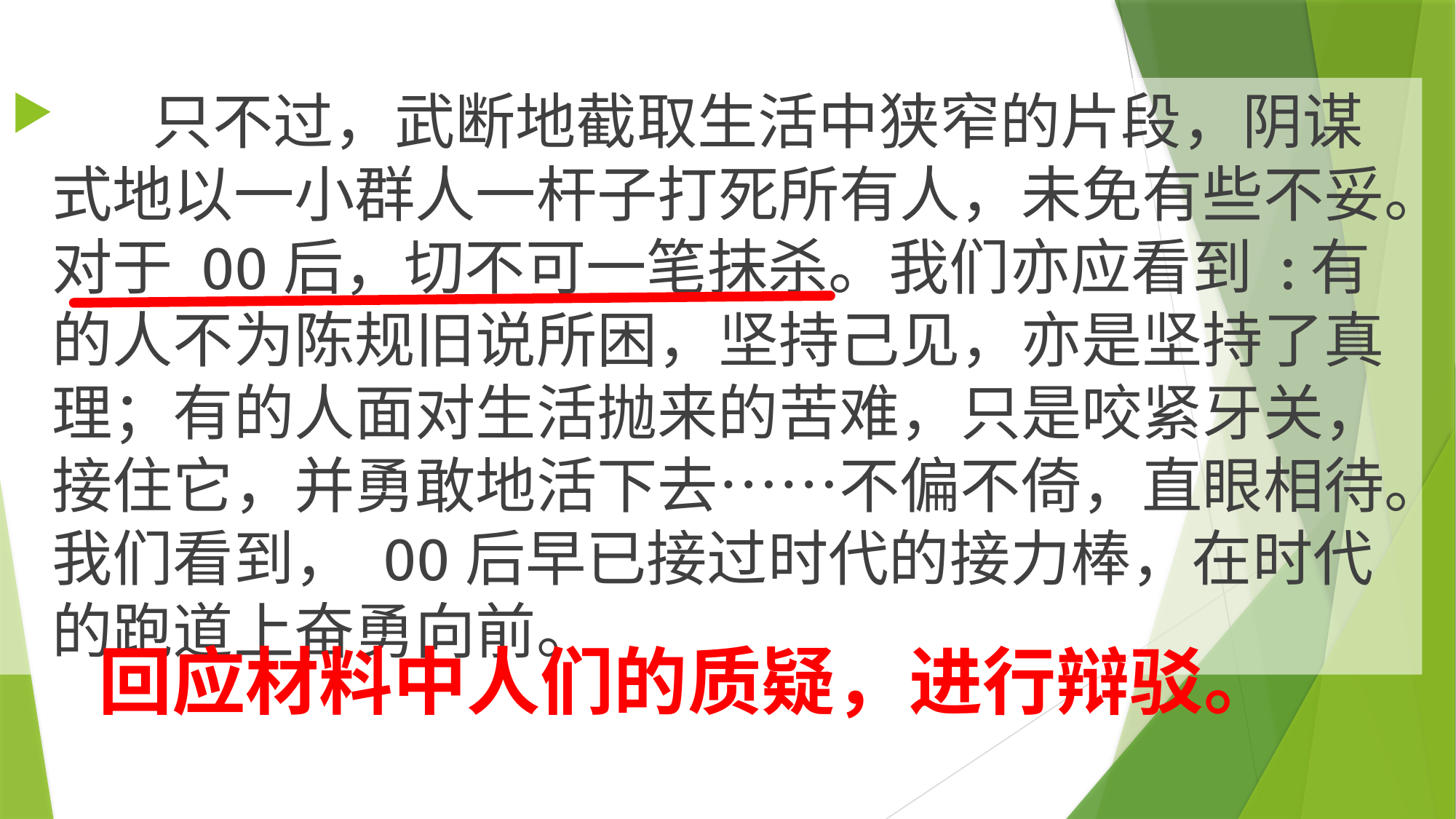

只不过，武断地截取生活中狭窄的片段，阴谋式地以一小群人一杆子打死所有人，未免有些不妥。对于 00后，切不可一笔抹杀。我们亦应看到 :有的人不为陈规旧说所困，坚持己见，亦是坚持了真理；有的人面对生活抛来的苦难，只是咬紧牙关，接住它，并勇敢地活下去……不偏不倚，直眼相待。我们看到， 00后早已接过时代的接力棒，在时代的跑道上奋勇向前。
# 回应材料中人们的质疑，进行辩驳。